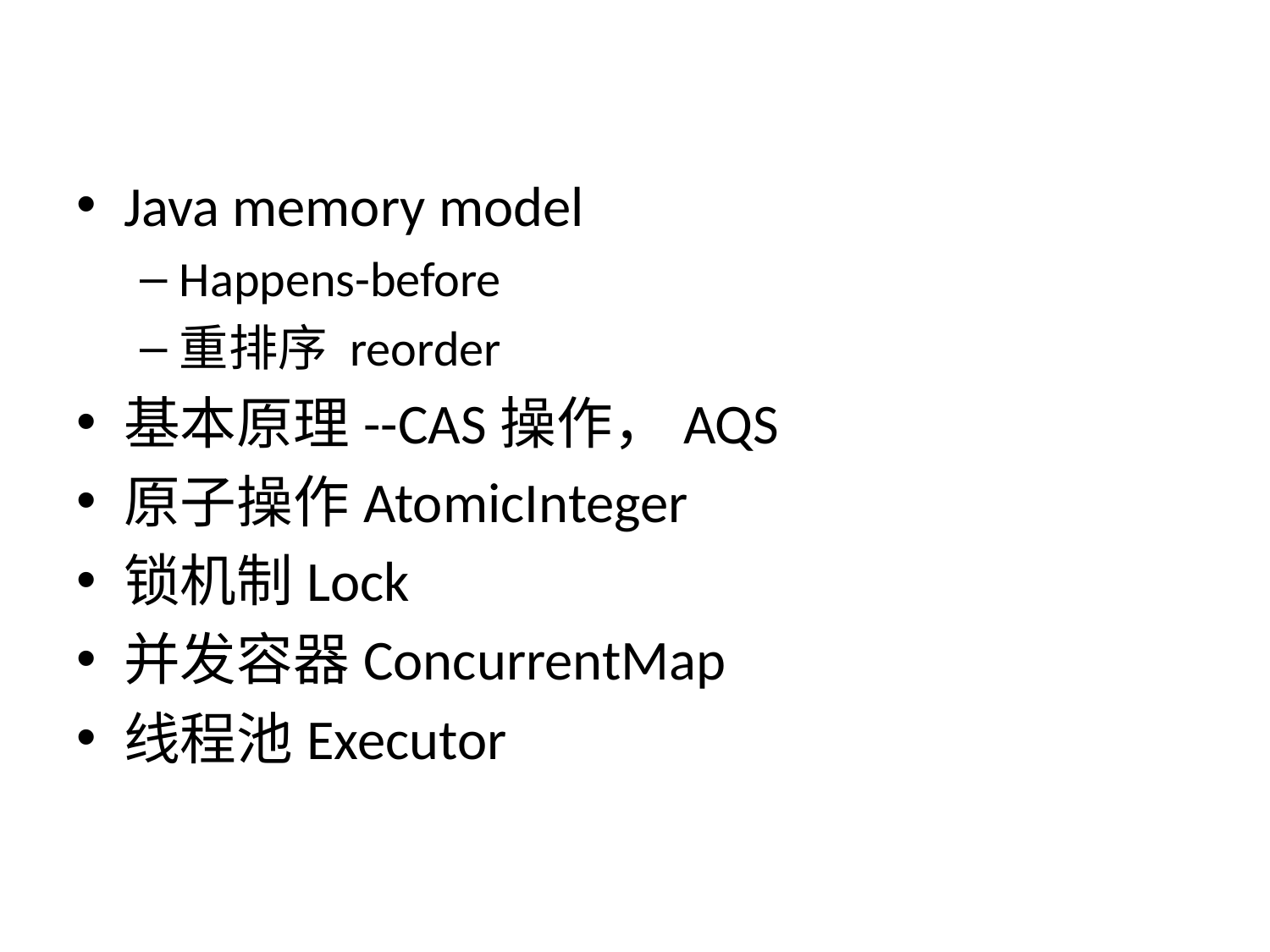

Java memory model
Happens-before
重排序 reorder
基本原理--CAS操作，AQS
原子操作AtomicInteger
锁机制Lock
并发容器ConcurrentMap
线程池Executor